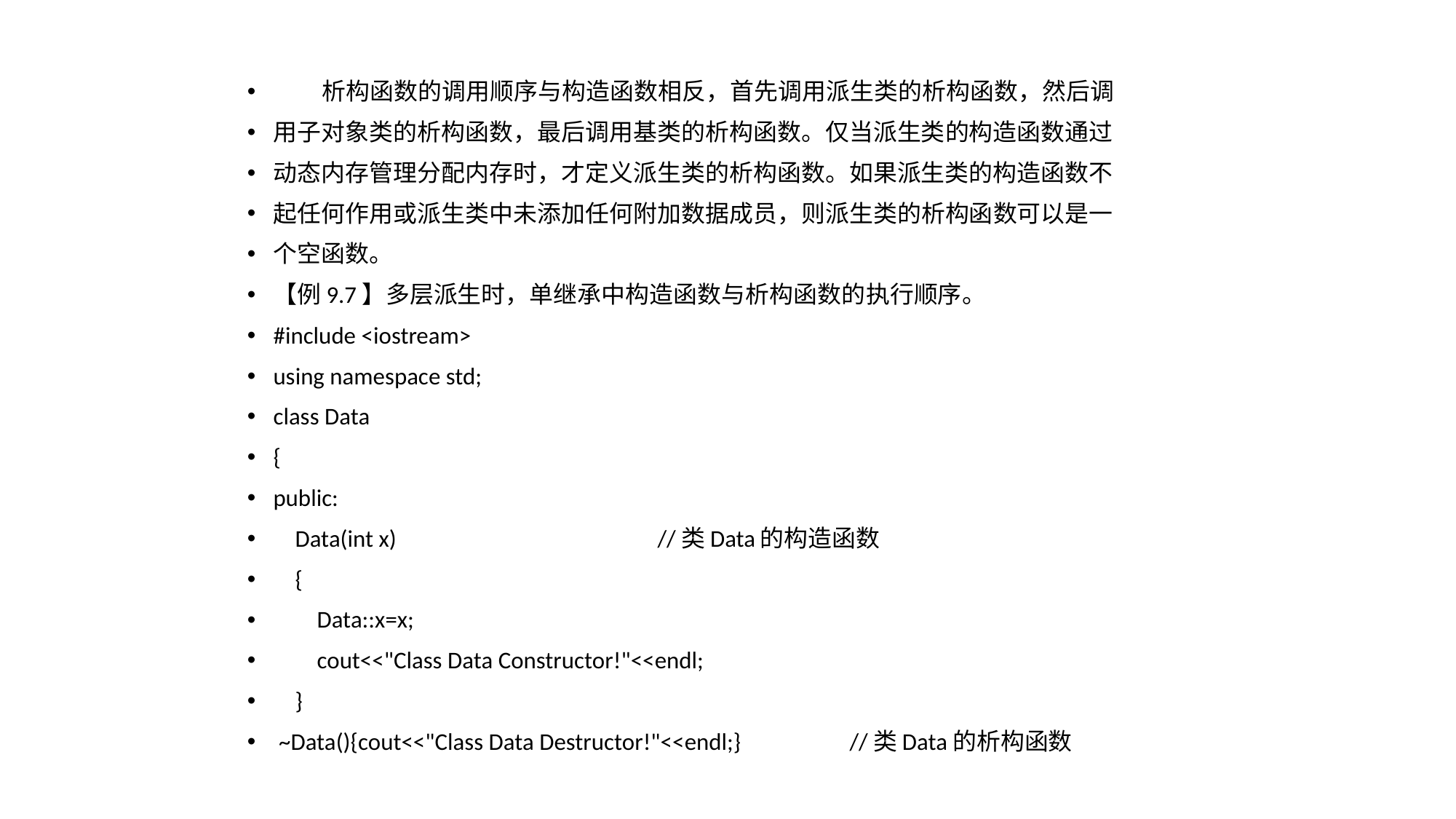

析构函数的调用顺序与构造函数相反，首先调用派生类的析构函数，然后调
用子对象类的析构函数，最后调用基类的析构函数。仅当派生类的构造函数通过
动态内存管理分配内存时，才定义派生类的析构函数。如果派生类的构造函数不
起任何作用或派生类中未添加任何附加数据成员，则派生类的析构函数可以是一
个空函数。
【例9.7】多层派生时，单继承中构造函数与析构函数的执行顺序。
#include <iostream>
using namespace std;
class Data
{
public:
    Data(int x)                                    	//类Data的构造函数
    {
        Data::x=x;
        cout<<"Class Data Constructor!"<<endl;
    }
 ~Data(){cout<<"Class Data Destructor!"<<endl;}   	//类Data的析构函数